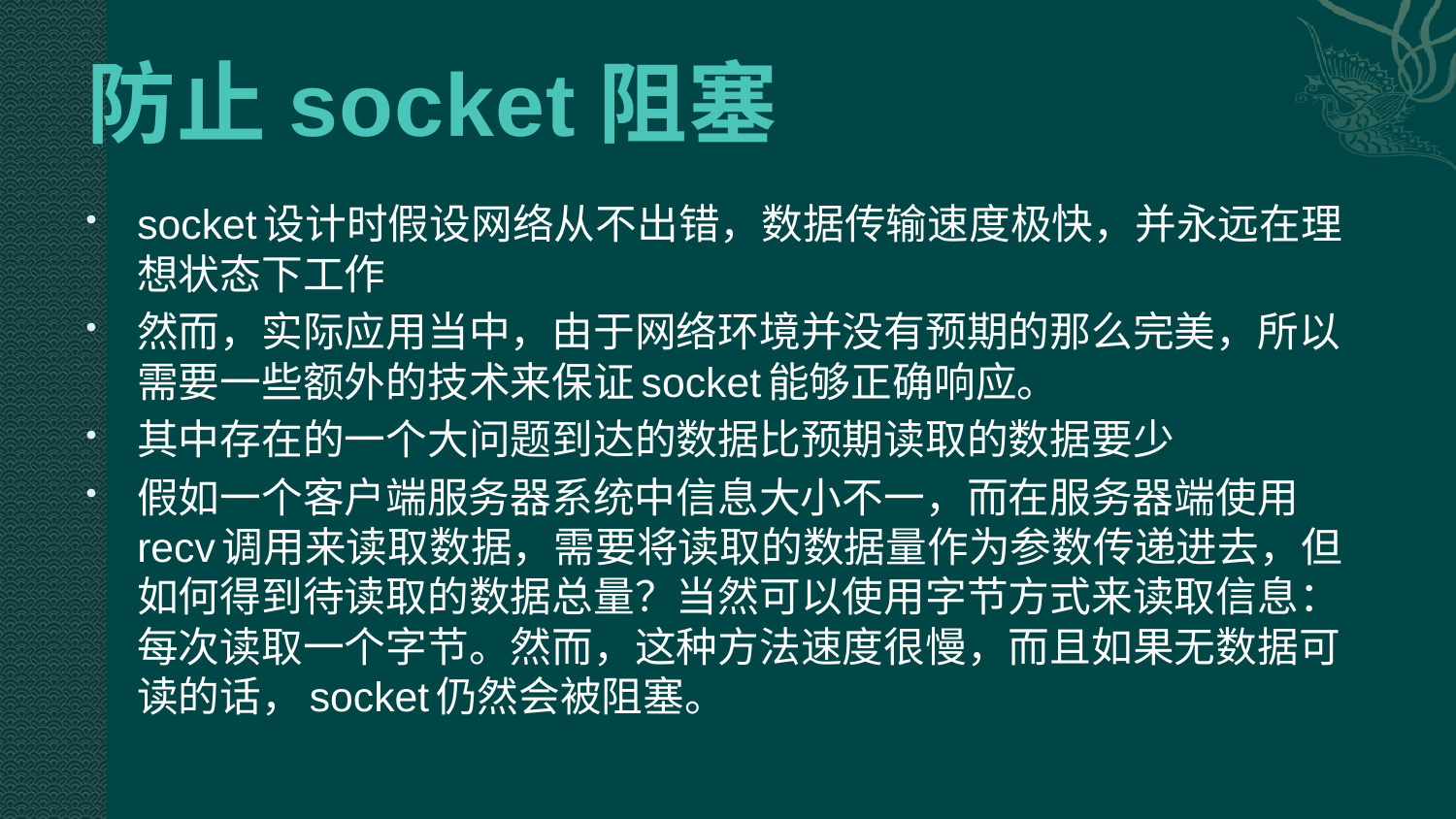

# 防止socket阻塞
socket设计时假设网络从不出错，数据传输速度极快，并永远在理想状态下工作
然而，实际应用当中，由于网络环境并没有预期的那么完美，所以需要一些额外的技术来保证socket能够正确响应。
其中存在的一个大问题到达的数据比预期读取的数据要少
假如一个客户端服务器系统中信息大小不一，而在服务器端使用recv调用来读取数据，需要将读取的数据量作为参数传递进去，但如何得到待读取的数据总量？当然可以使用字节方式来读取信息：每次读取一个字节。然而，这种方法速度很慢，而且如果无数据可读的话，socket仍然会被阻塞。